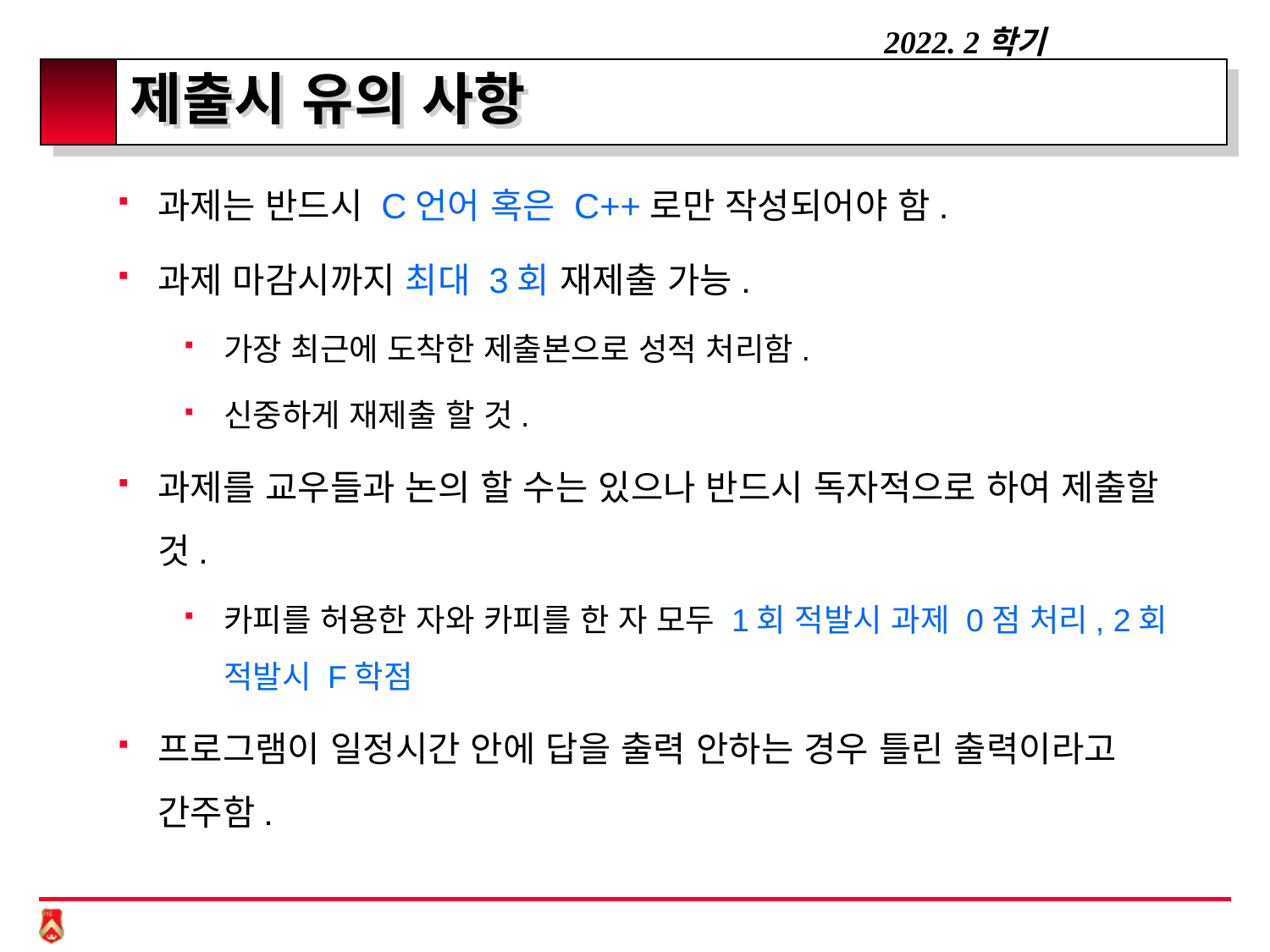

# 제출시 유의 사항
과제는 반드시 C언어 혹은 C++로만 작성되어야 함.
과제 마감시까지 최대 3회 재제출 가능.
가장 최근에 도착한 제출본으로 성적 처리함.
신중하게 재제출 할 것.
과제를 교우들과 논의 할 수는 있으나 반드시 독자적으로 하여 제출할 것.
카피를 허용한 자와 카피를 한 자 모두 1회 적발시 과제 0점 처리, 2회 적발시 F학점
프로그램이 일정시간 안에 답을 출력 안하는 경우 틀린 출력이라고 간주함.